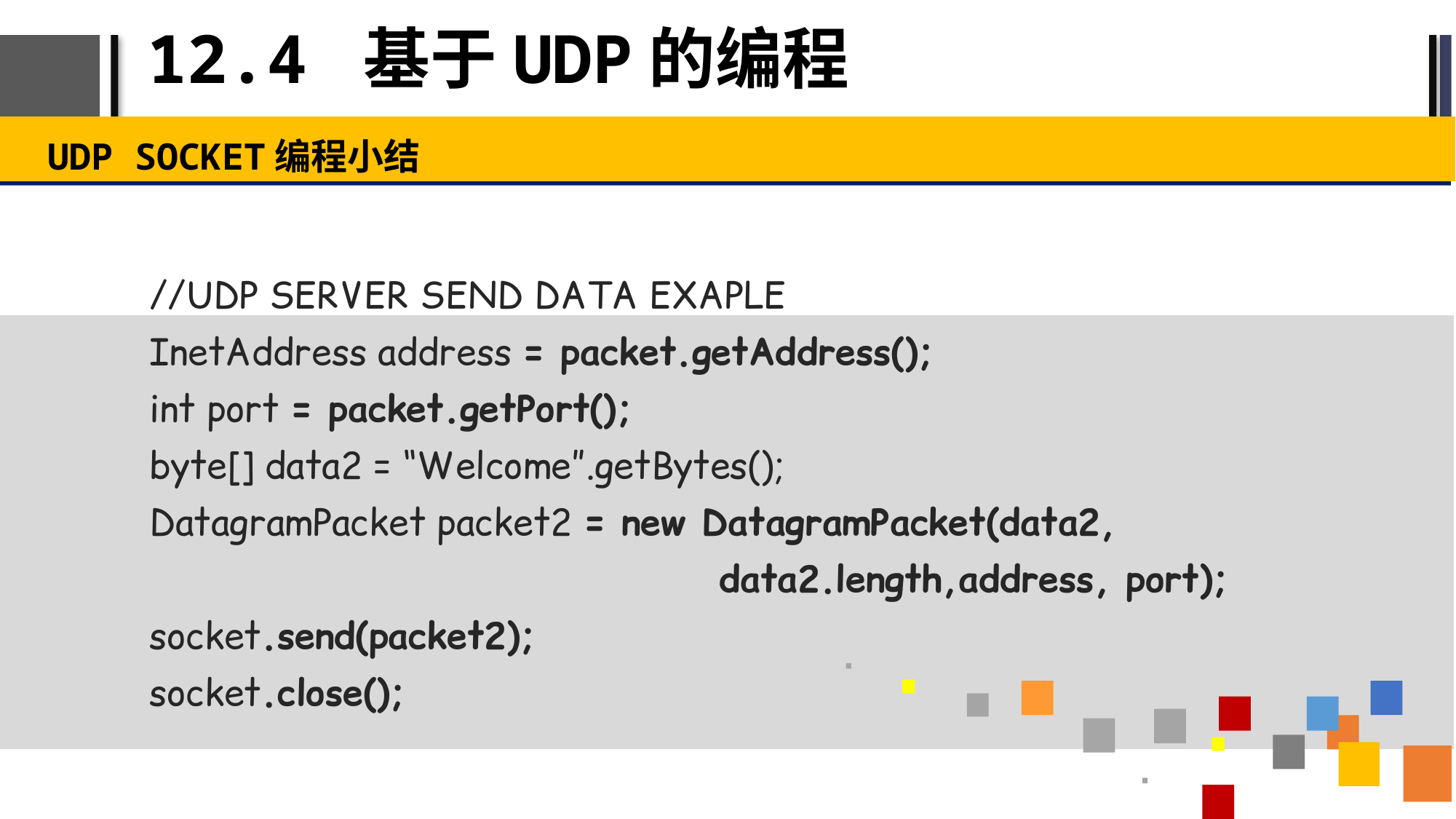

# 12.4 基于UDP的编程

UDP SOCKET编程小结

//UDP SERVER SEND DATA EXAPLE
InetAddress address = packet.getAddress();
int port = packet.getPort();
byte[] data2 = “Welcome”.getBytes();
DatagramPacket packet2 = new DatagramPacket(data2,
                                    data2.length,address, port);
socket.send(packet2);
socket.close();